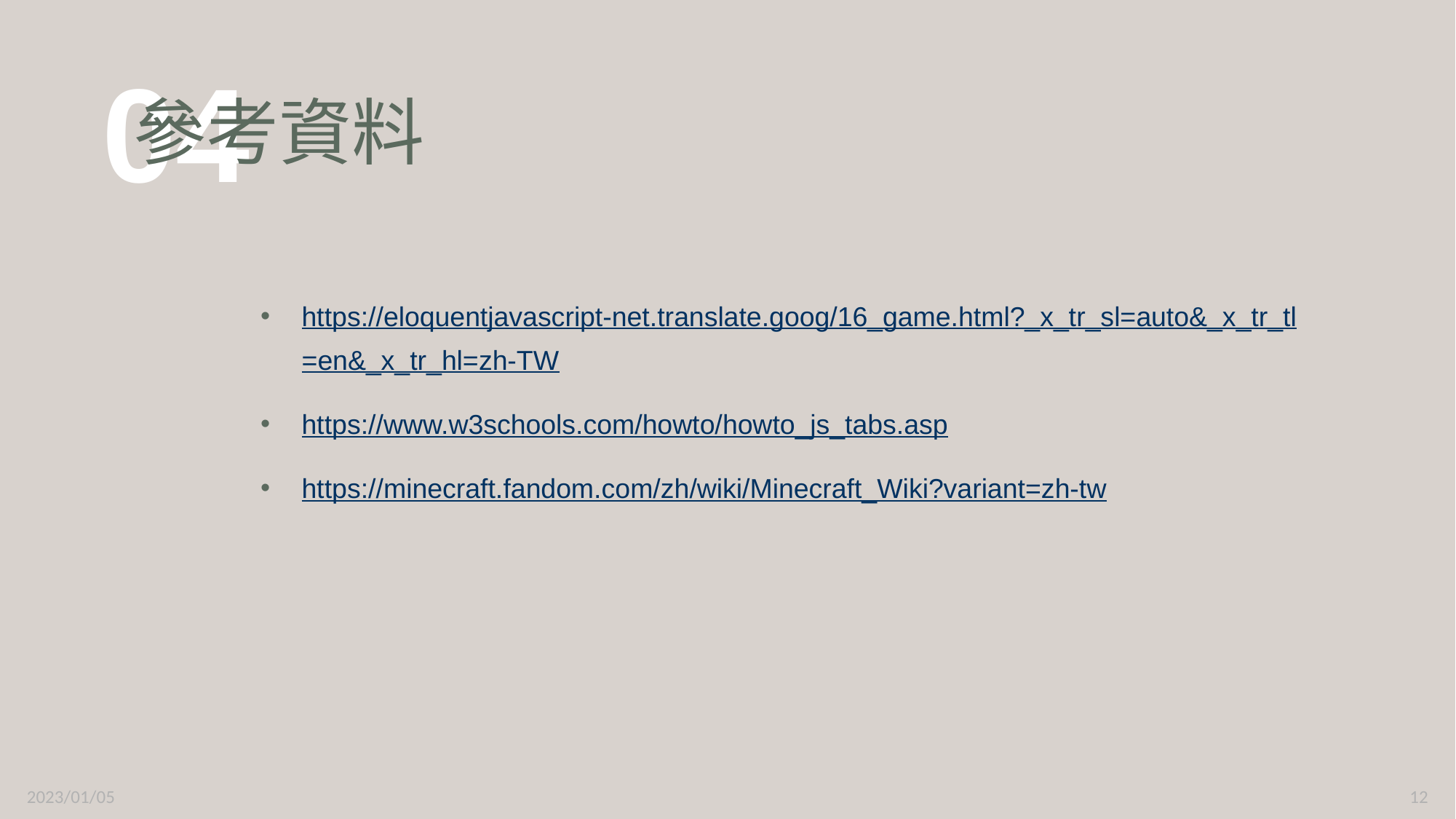

# 參考資料
04
https://eloquentjavascript-net.translate.goog/16_game.html?_x_tr_sl=auto&_x_tr_tl=en&_x_tr_hl=zh-TW
https://www.w3schools.com/howto/howto_js_tabs.asp
https://minecraft.fandom.com/zh/wiki/Minecraft_Wiki?variant=zh-tw
2023/01/05
12